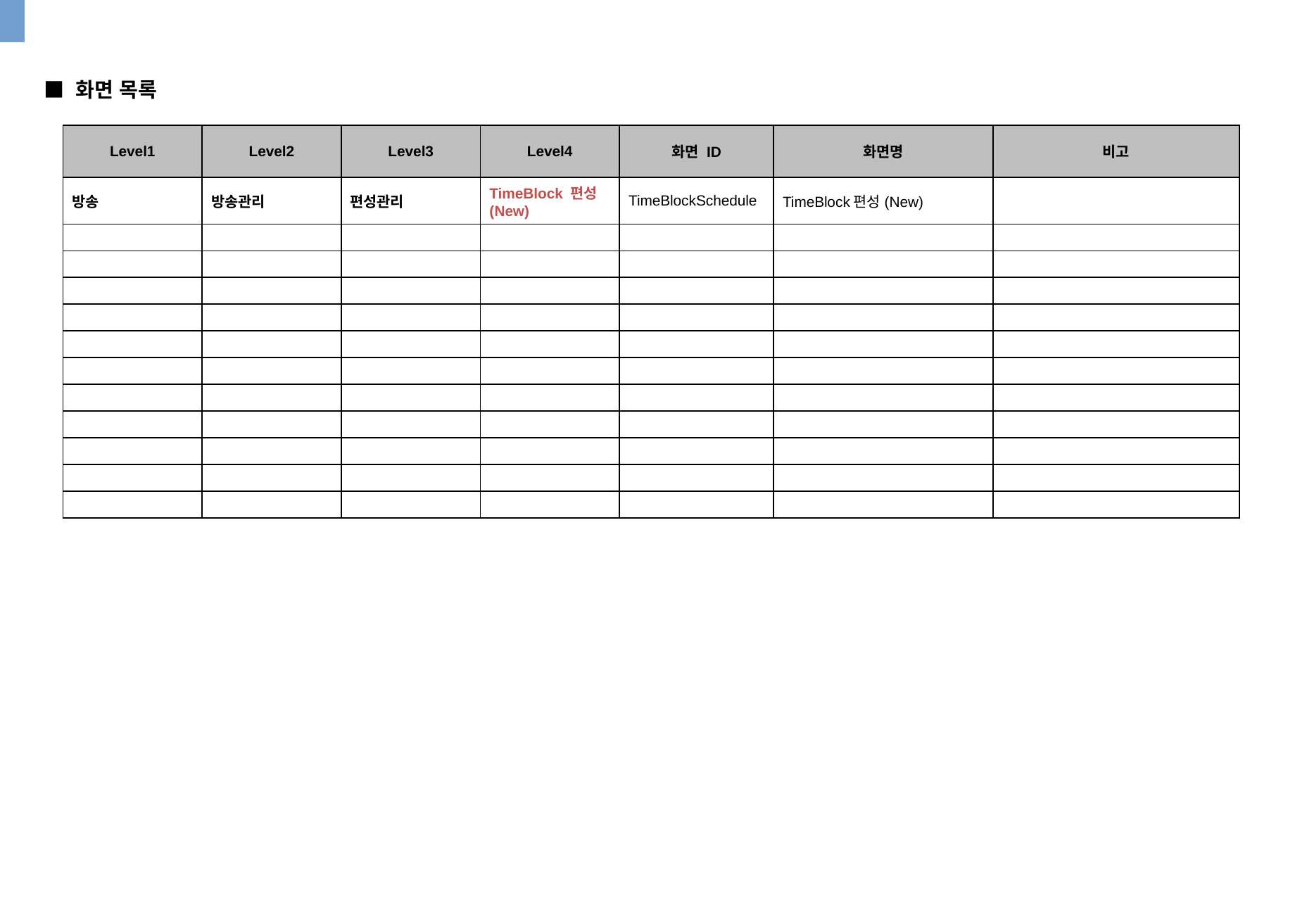

■ 화면 목록
| Level1 | Level2 | Level3 | Level4 | 화면 ID | 화면명 | 비고 |
| --- | --- | --- | --- | --- | --- | --- |
| 방송 | 방송관리 | 편성관리 | TimeBlock 편성(New) | TimeBlockSchedule | TimeBlock편성(New) |  |
|  |  |  |  |  |  |  |
|  |  |  |  |  |  |  |
|  |  |  |  |  |  |  |
|  |  |  |  |  |  |  |
|  |  |  |  |  |  |  |
|  |  |  |  |  |  |  |
|  |  |  |  |  |  |  |
|  |  |  |  |  |  |  |
|  |  |  |  |  |  |  |
|  |  |  |  |  |  |  |
|  |  |  |  |  |  |  |